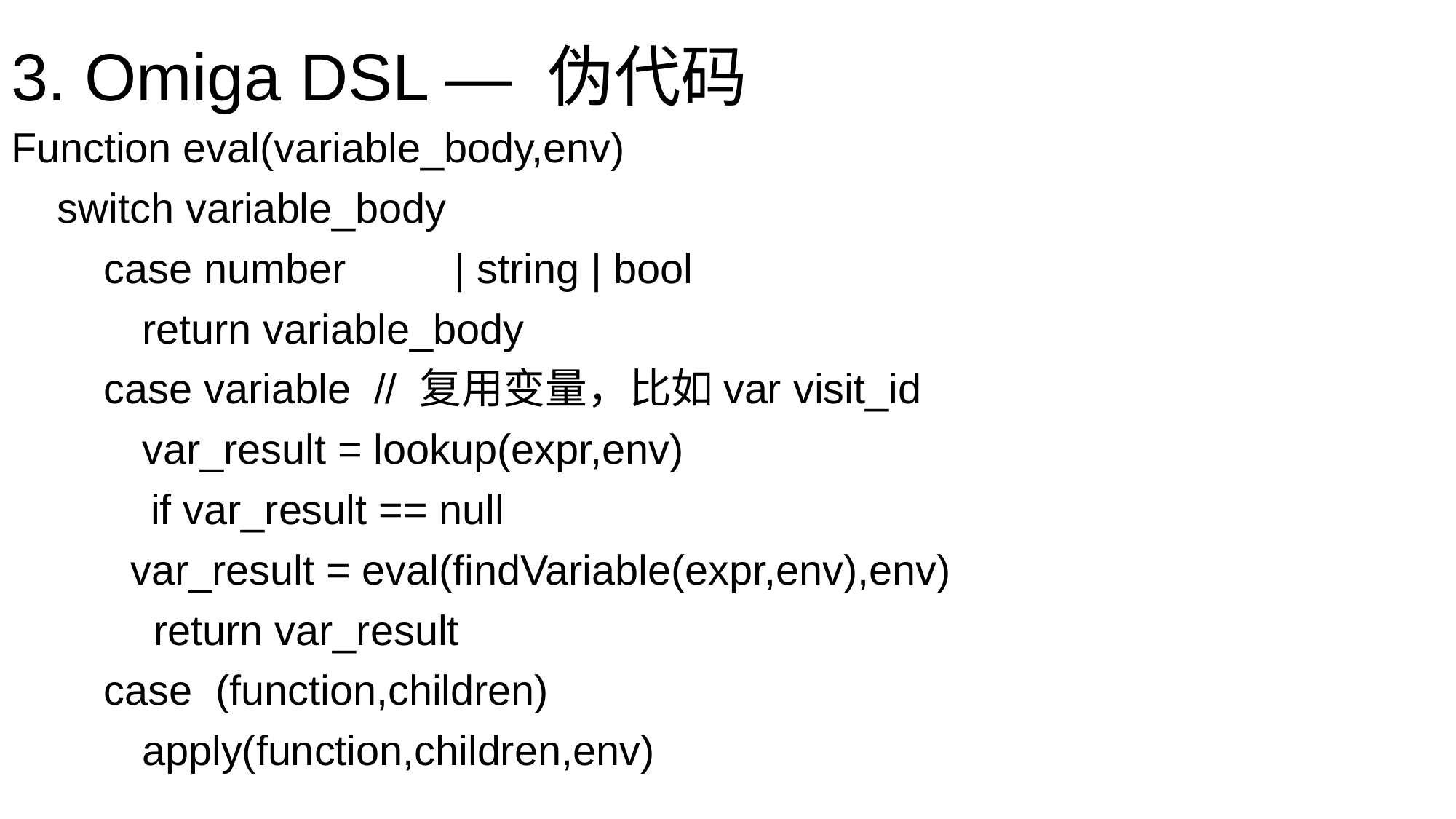

# 3. Omiga DSL — 伪代码
Function eval(variable_body,env)
    switch variable_body
        case number	 | string | bool
	  return variable_body
        case variable  // 复用变量，比如var visit_id
	  var_result = lookup(expr,env)
            if var_result == null
		 var_result = eval(findVariable(expr,env),env)
	   return var_result
        case  (function,children)
	  apply(function,children,env)